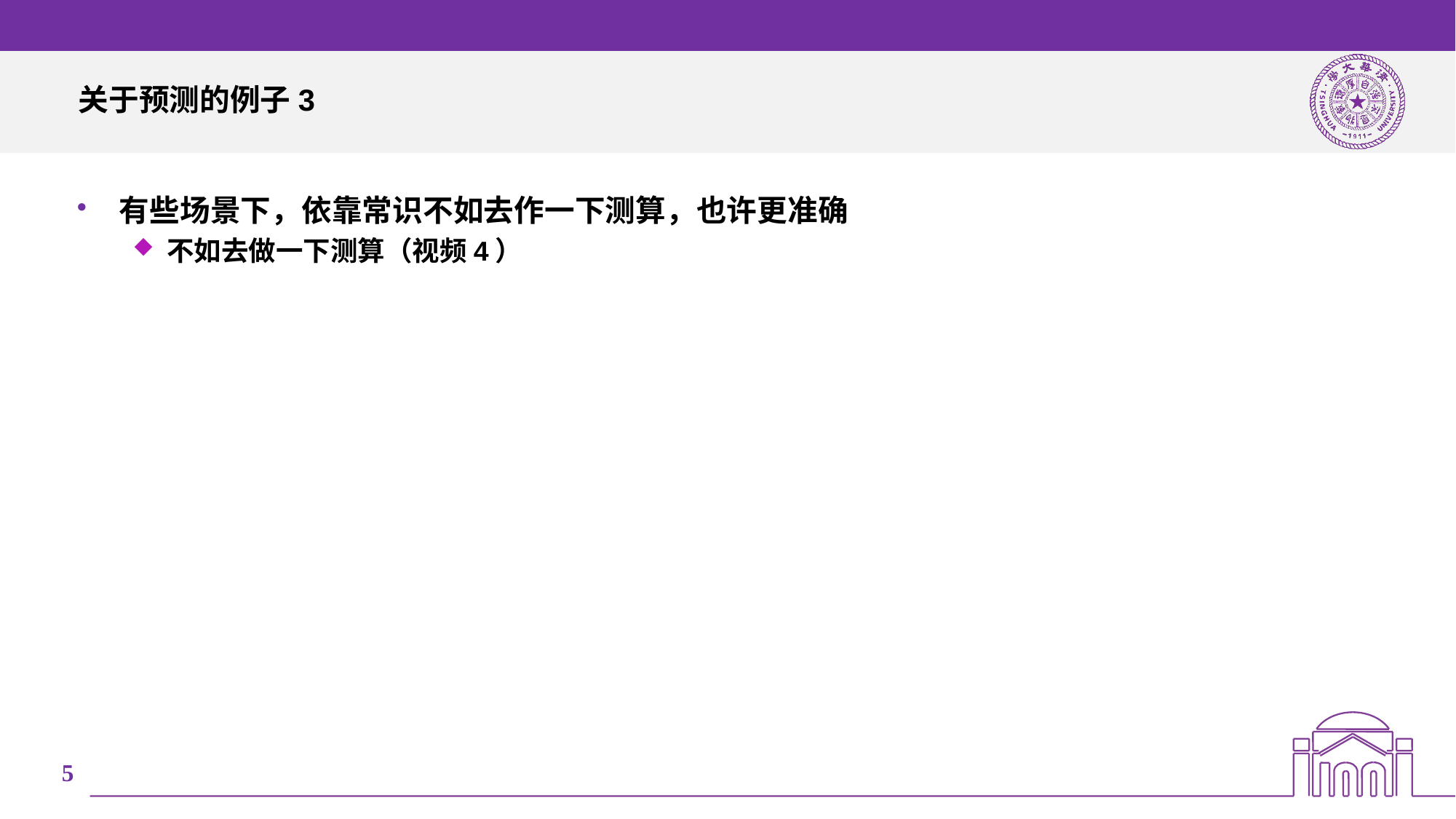

# 关于预测的例子3
有些场景下，依靠常识不如去作一下测算，也许更准确
不如去做一下测算（视频4）